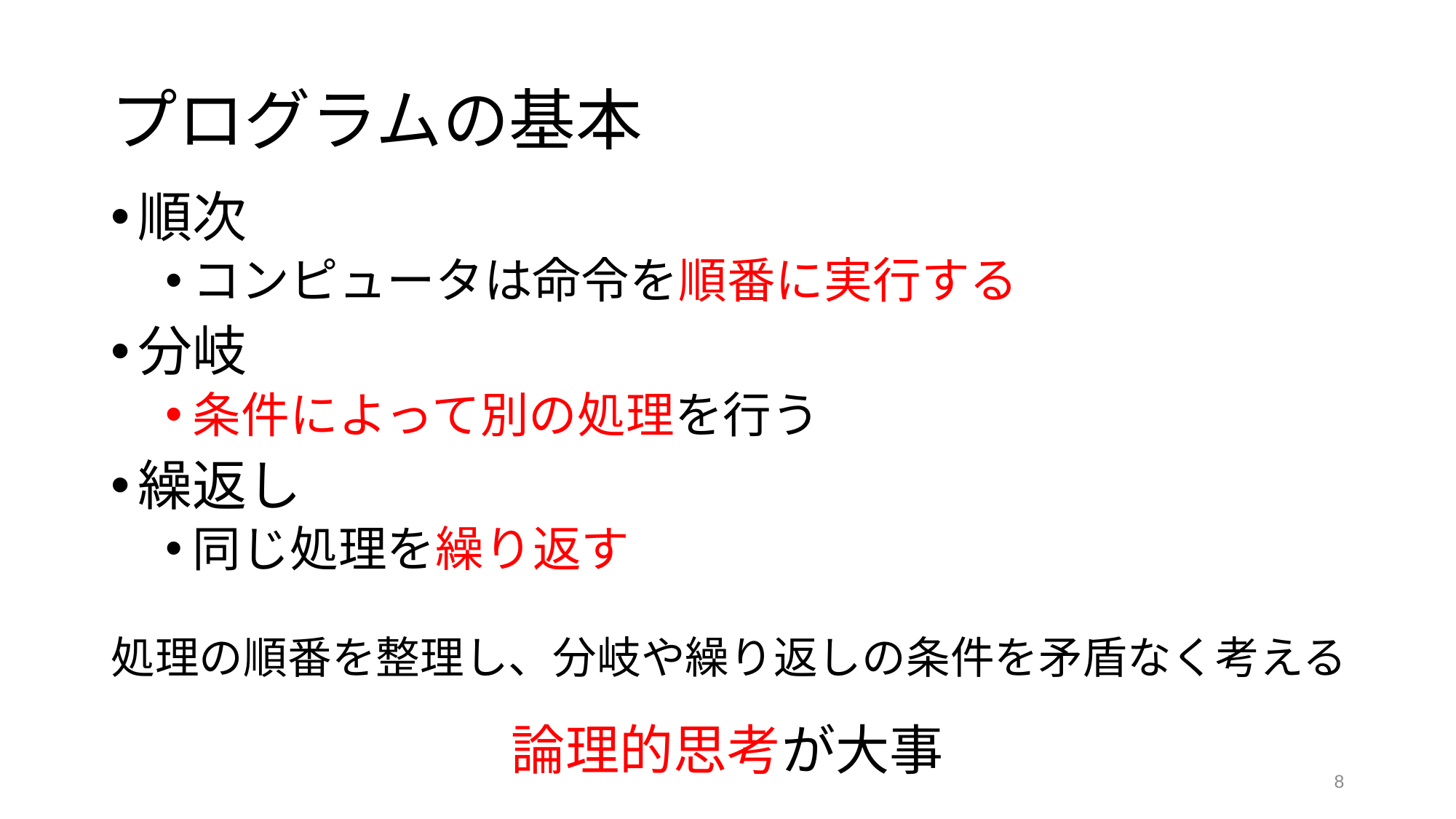

# プログラムの基本
順次
コンピュータは命令を順番に実行する
分岐
条件によって別の処理を行う
繰返し
同じ処理を繰り返す
処理の順番を整理し、分岐や繰り返しの条件を矛盾なく考える
論理的思考が大事
8